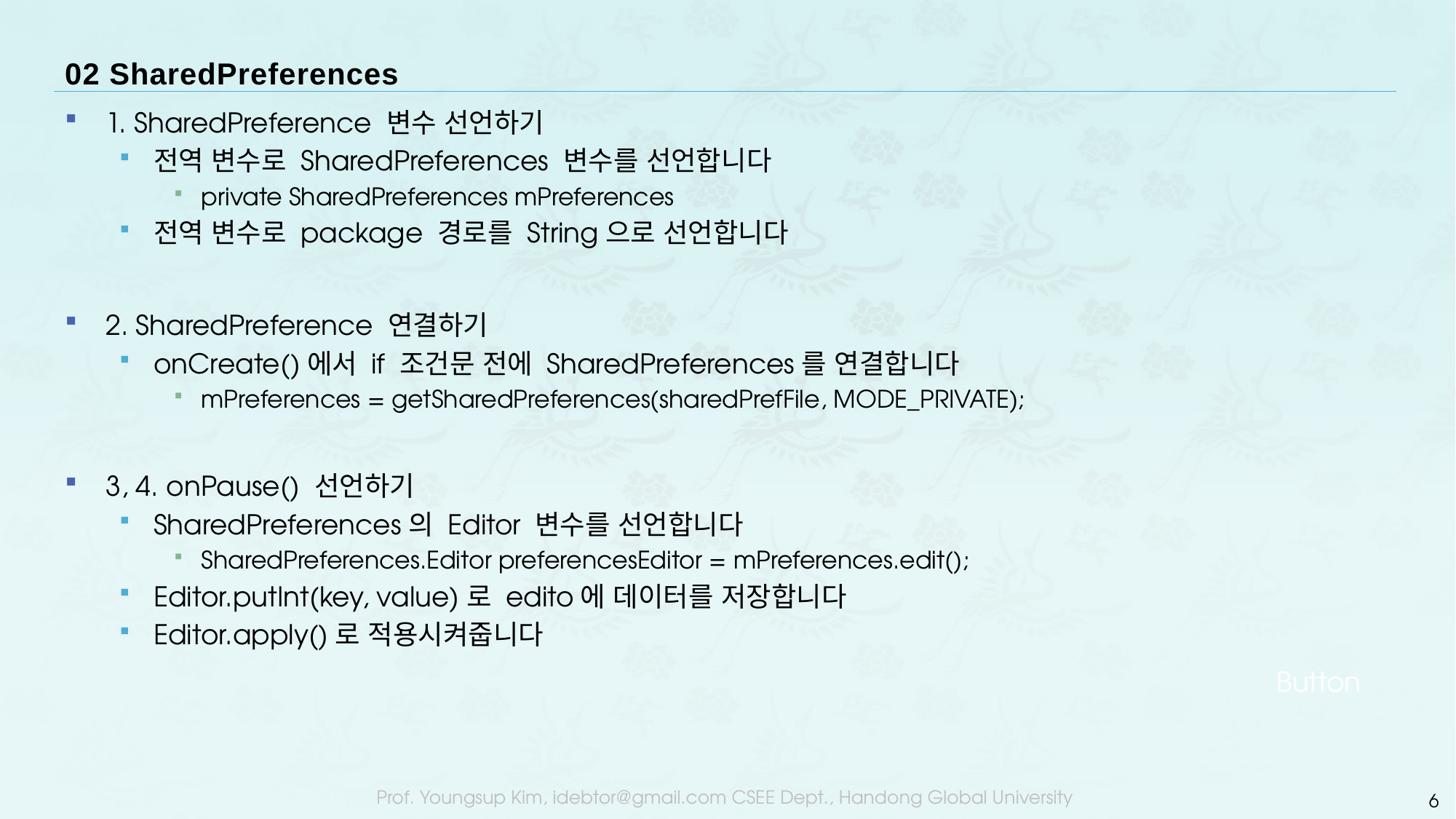

# 02 SharedPreferences
1. SharedPreference 변수 선언하기
전역 변수로 SharedPreferences 변수를 선언합니다
private SharedPreferences mPreferences
전역 변수로 package 경로를 String으로 선언합니다

2. SharedPreference 연결하기
onCreate()에서 if 조건문 전에 SharedPreferences를 연결합니다
mPreferences = getSharedPreferences(sharedPrefFile, MODE_PRIVATE);

3, 4. onPause() 선언하기
SharedPreferences의 Editor 변수를 선언합니다
SharedPreferences.Editor preferencesEditor = mPreferences.edit();
Editor.putInt(key, value)로 edito에 데이터를 저장합니다
Editor.apply()로 적용시켜줍니다
Button
6